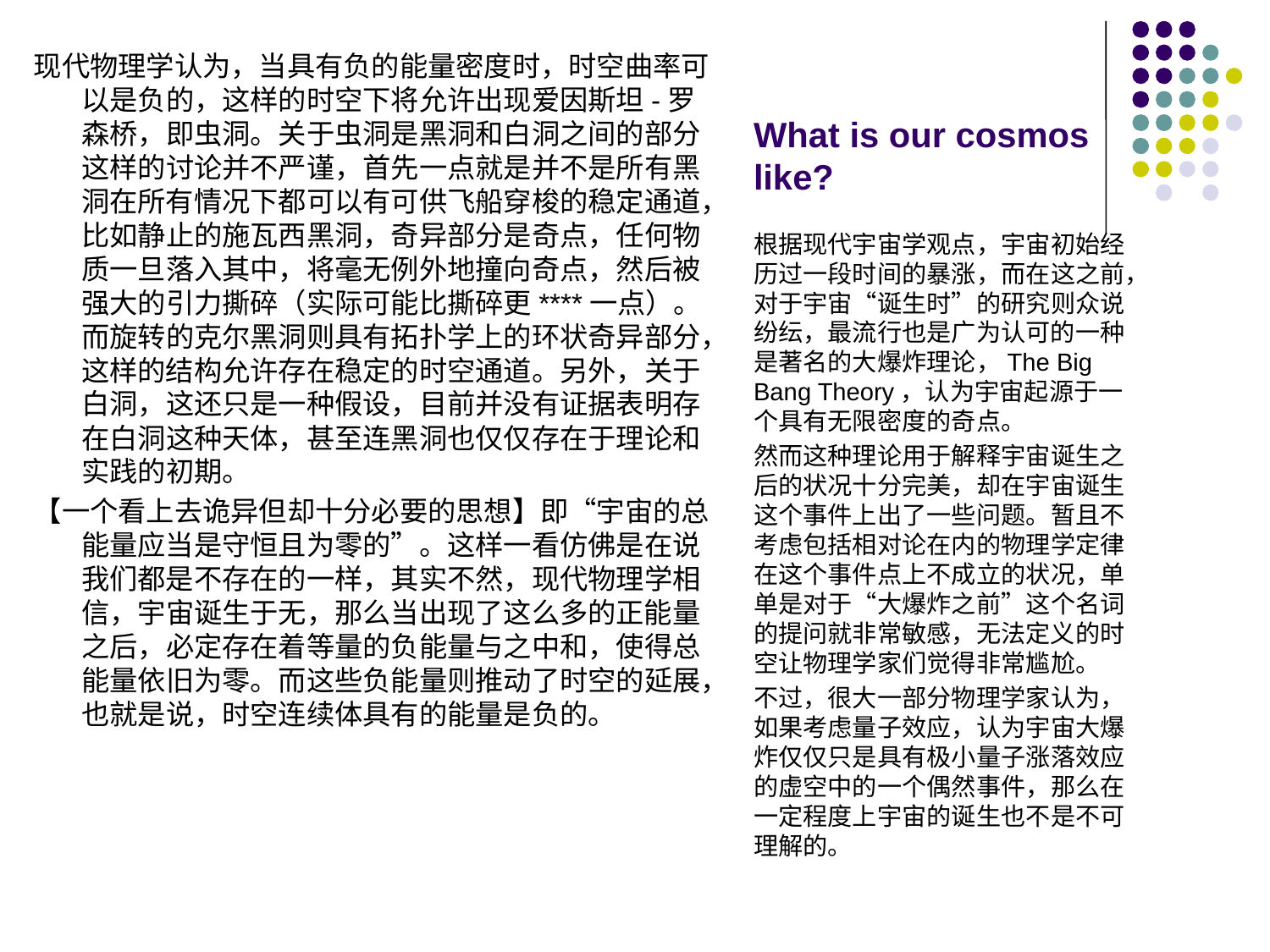

现代物理学认为，当具有负的能量密度时，时空曲率可以是负的，这样的时空下将允许出现爱因斯坦-罗森桥，即虫洞。关于虫洞是黑洞和白洞之间的部分这样的讨论并不严谨，首先一点就是并不是所有黑洞在所有情况下都可以有可供飞船穿梭的稳定通道，比如静止的施瓦西黑洞，奇异部分是奇点，任何物质一旦落入其中，将毫无例外地撞向奇点，然后被强大的引力撕碎（实际可能比撕碎更****一点）。而旋转的克尔黑洞则具有拓扑学上的环状奇异部分，这样的结构允许存在稳定的时空通道。另外，关于白洞，这还只是一种假设，目前并没有证据表明存在白洞这种天体，甚至连黑洞也仅仅存在于理论和实践的初期。
【一个看上去诡异但却十分必要的思想】即“宇宙的总能量应当是守恒且为零的”。这样一看仿佛是在说我们都是不存在的一样，其实不然，现代物理学相信，宇宙诞生于无，那么当出现了这么多的正能量之后，必定存在着等量的负能量与之中和，使得总能量依旧为零。而这些负能量则推动了时空的延展，也就是说，时空连续体具有的能量是负的。
# What is our cosmos like?
根据现代宇宙学观点，宇宙初始经历过一段时间的暴涨，而在这之前，对于宇宙“诞生时”的研究则众说纷纭，最流行也是广为认可的一种是著名的大爆炸理论，The Big Bang Theory，认为宇宙起源于一个具有无限密度的奇点。
然而这种理论用于解释宇宙诞生之后的状况十分完美，却在宇宙诞生这个事件上出了一些问题。暂且不考虑包括相对论在内的物理学定律在这个事件点上不成立的状况，单单是对于“大爆炸之前”这个名词的提问就非常敏感，无法定义的时空让物理学家们觉得非常尴尬。
不过，很大一部分物理学家认为，如果考虑量子效应，认为宇宙大爆炸仅仅只是具有极小量子涨落效应的虚空中的一个偶然事件，那么在一定程度上宇宙的诞生也不是不可理解的。